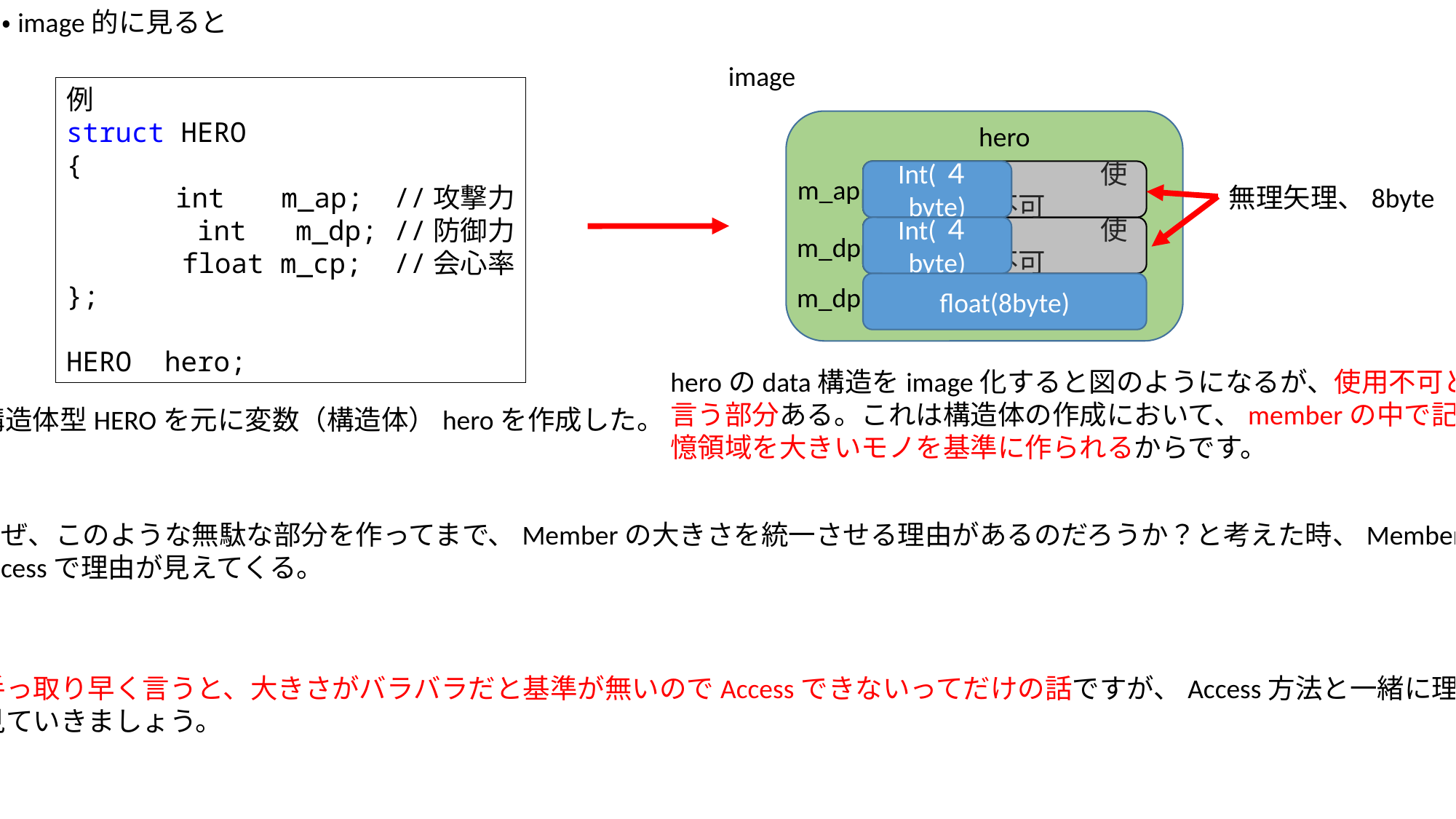

・image的に見ると
image
例
struct HERO
{
	int 　m_ap;	//攻撃力
        int   m_dp;	//防御力
　　　　float m_cp;	//会心率
};

HERO  hero;

hero
　　　　　　　　使用不可
Int(４byte)
m_ap
無理矢理、8byte
　　　　　　　　使用不可
Int(４byte)
m_dp
float(8byte)
m_dp
heroのdata構造をimage化すると図のようになるが、使用不可と
言う部分ある。これは構造体の作成において、memberの中で記
憶領域を大きいモノを基準に作られるからです。
構造体型HEROを元に変数（構造体）heroを作成した。
なぜ、このような無駄な部分を作ってまで、Memberの大きさを統一させる理由があるのだろうか？と考えた時、Memberへの
Accessで理由が見えてくる。
手っ取り早く言うと、大きさがバラバラだと基準が無いのでAccessできないってだけの話ですが、Access方法と一緒に理由を
見ていきましょう。